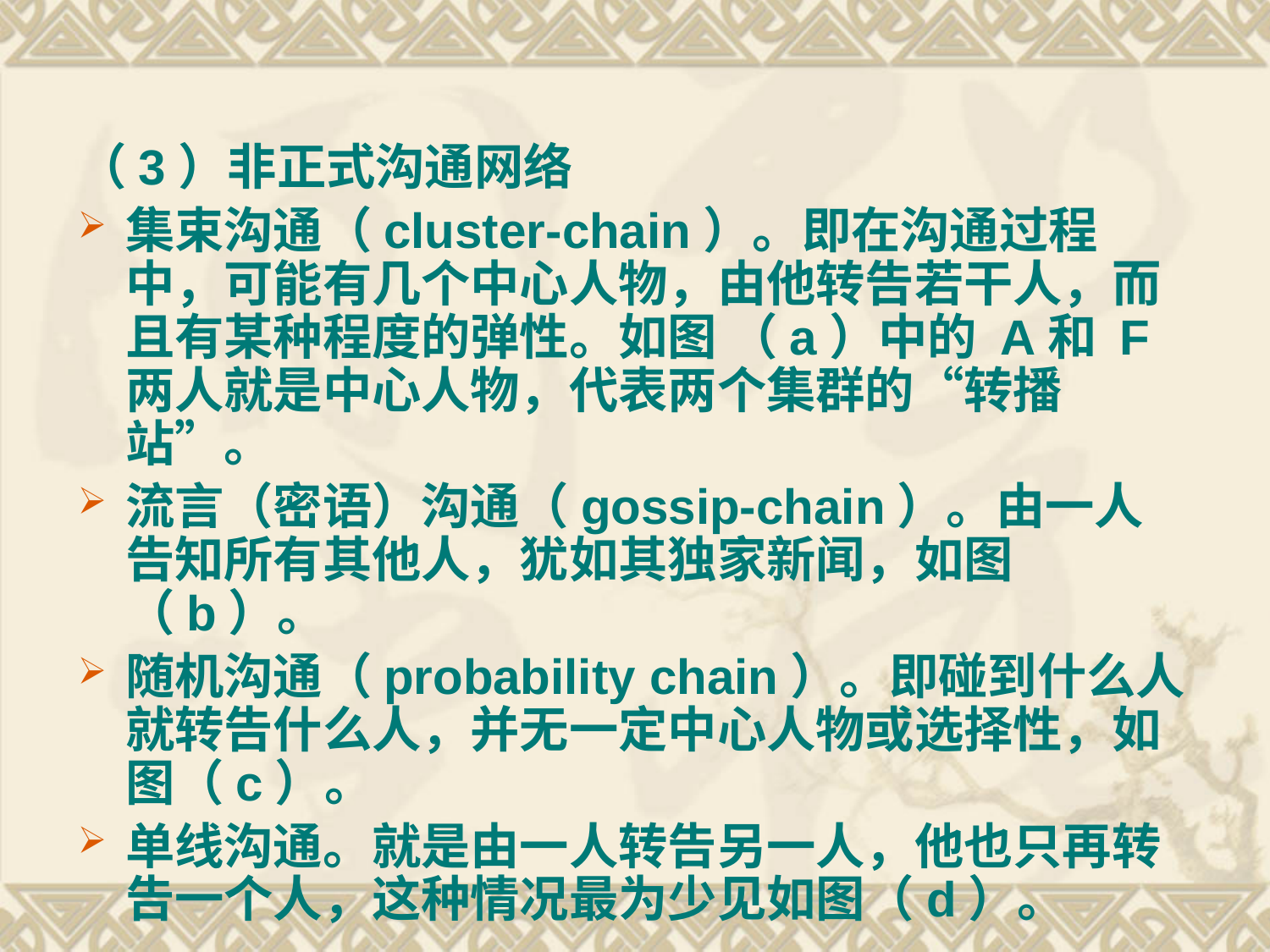

（3）非正式沟通网络
集束沟通（cluster-chain）。即在沟通过程中，可能有几个中心人物，由他转告若干人，而且有某种程度的弹性。如图 （a）中的 A和 F两人就是中心人物，代表两个集群的“转播站”。
流言（密语）沟通（gossip-chain）。由一人告知所有其他人，犹如其独家新闻，如图（b）。
随机沟通（probability chain）。即碰到什么人就转告什么人，并无一定中心人物或选择性，如图（c）。
单线沟通。就是由一人转告另一人，他也只再转告一个人，这种情况最为少见如图（d）。